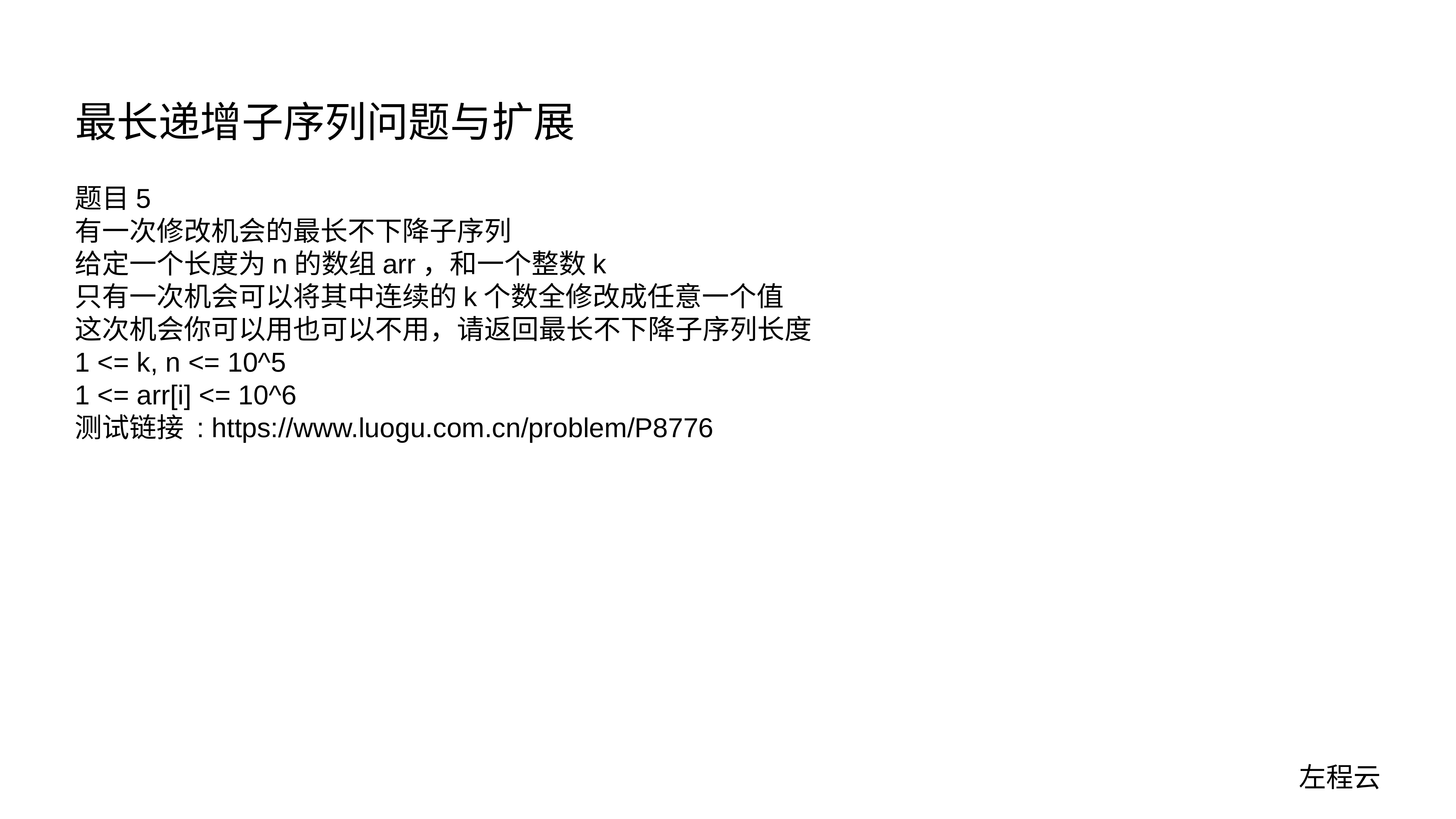

# 最长递增子序列问题与扩展
题目5
有一次修改机会的最长不下降子序列
给定一个长度为n的数组arr，和一个整数k
只有一次机会可以将其中连续的k个数全修改成任意一个值
这次机会你可以用也可以不用，请返回最长不下降子序列长度
1 <= k, n <= 10^5
1 <= arr[i] <= 10^6
测试链接 : https://www.luogu.com.cn/problem/P8776
左程云